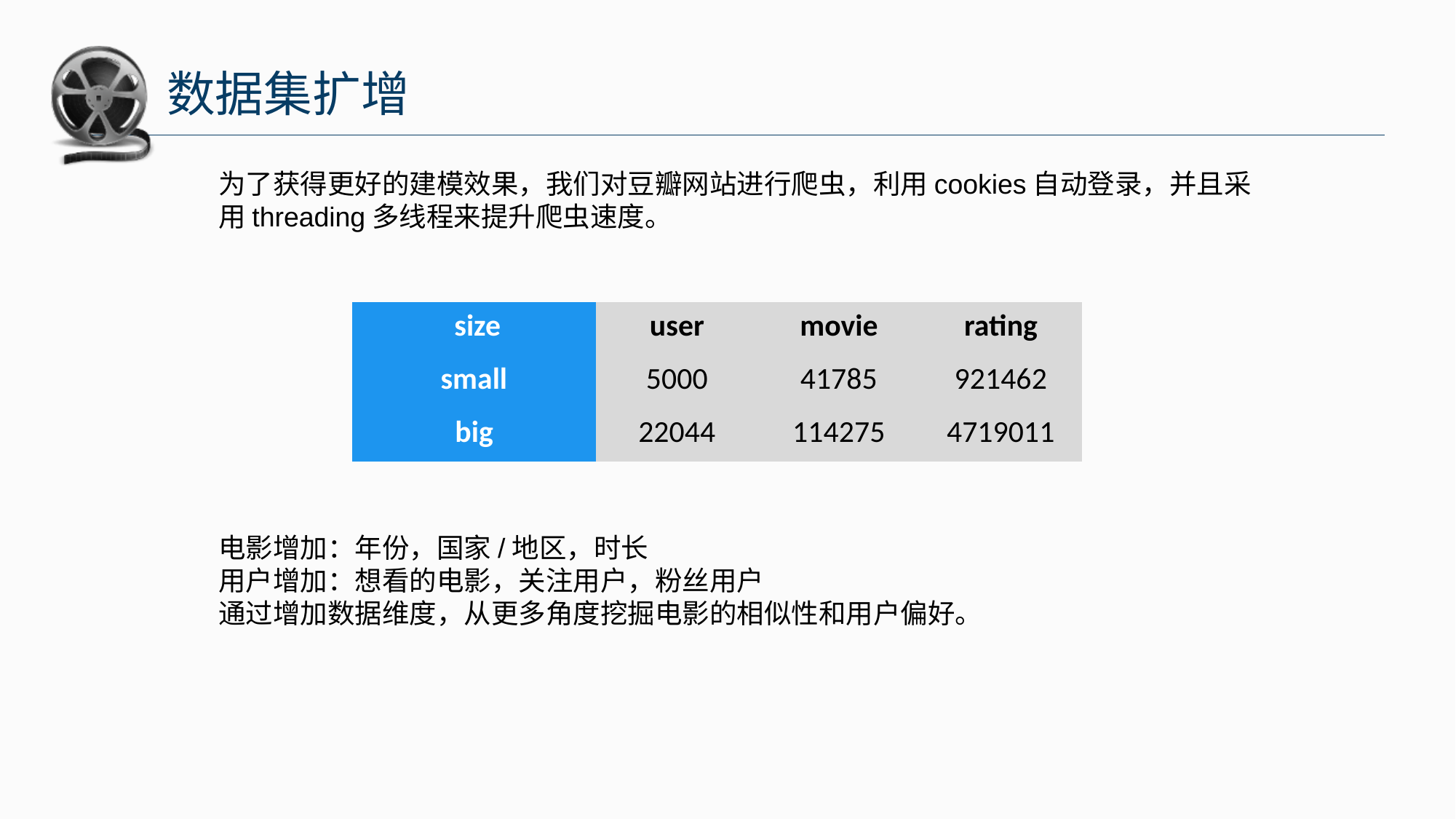

数据集扩增
为了获得更好的建模效果，我们对豆瓣网站进行爬虫，利用cookies自动登录，并且采用threading多线程来提升爬虫速度。

| size | user | movie | rating |
| --- | --- | --- | --- |
| small | 5000 | 41785 | 921462 |
| big | 22044 | 114275 | 4719011 |
电影增加：年份，国家/地区，时长
用户增加：想看的电影，关注用户，粉丝用户
通过增加数据维度，从更多角度挖掘电影的相似性和用户偏好。